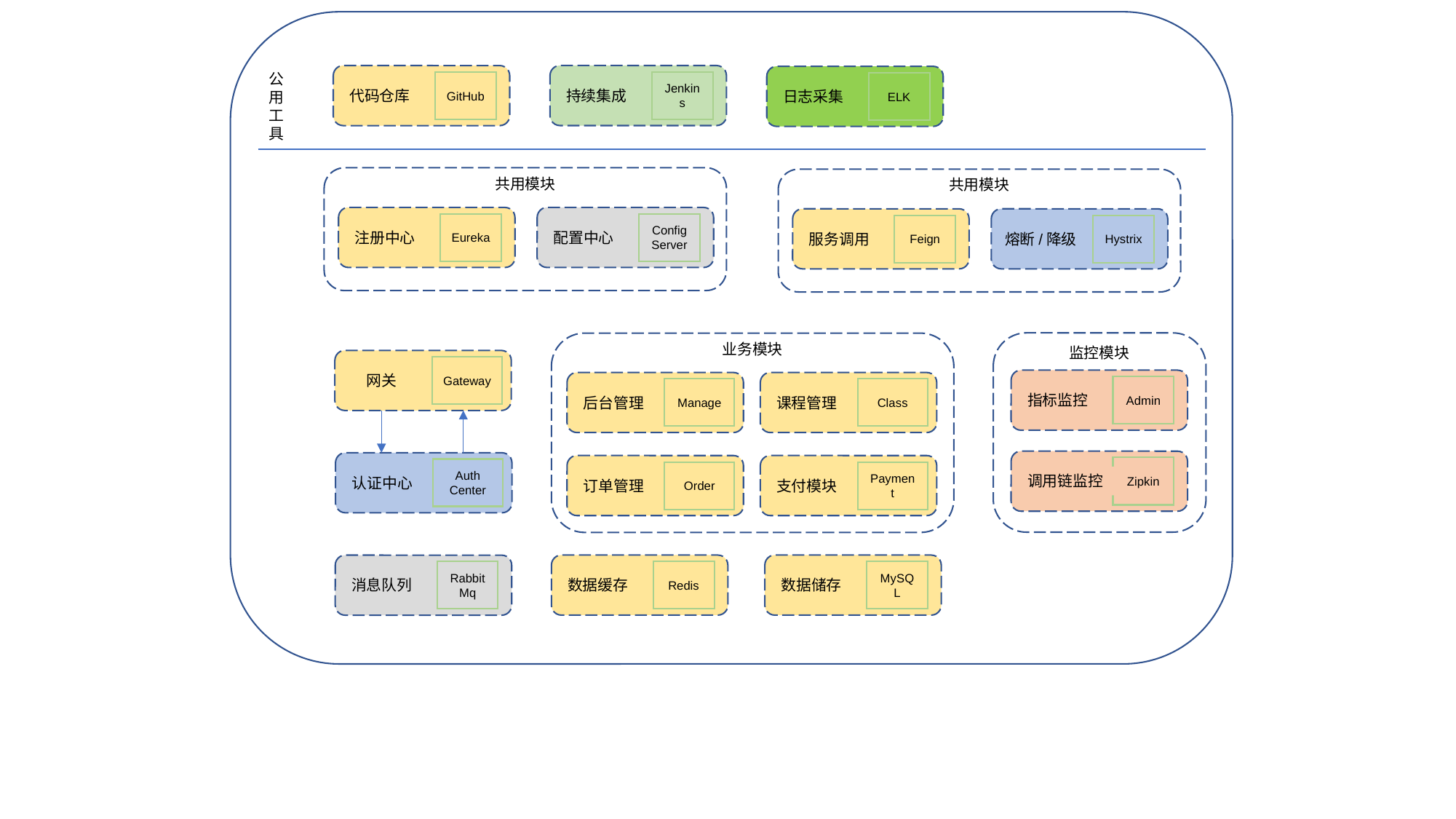

公
用
工
具

Jenkins
持续集成

GitHub
代码仓库

ELK
日志采集

共用模块

Eureka
注册中心

Config Server
配置中心

共用模块

Feign
服务调用

Hystrix
熔断/降级

业务模块

Manage
后台管理

Class
课程管理

Order
订单管理

Payment
支付模块
监控模块

Gateway
网关

Auth Center
认证中心

Admin
指标监控

Zipkin
调用链监控

Redis
数据缓存

MySQL
数据储存

RabbitMq
消息队列